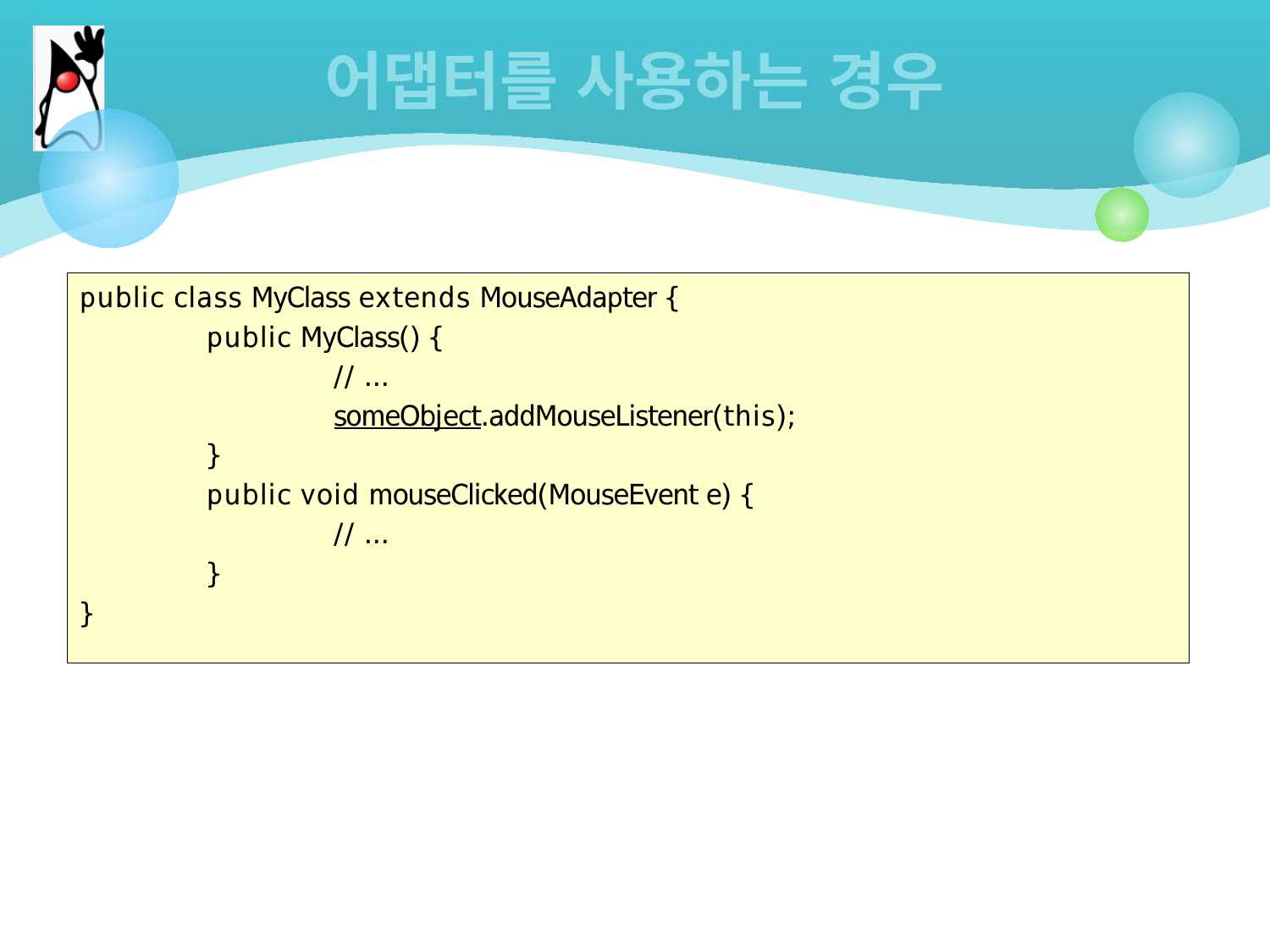

# 어댑터를 사용하는 경우
public class MyClass extends MouseAdapter {
	public MyClass() {
		// ...
		someObject.addMouseListener(this);
	}
	public void mouseClicked(MouseEvent e) {
		// ...
	}
}